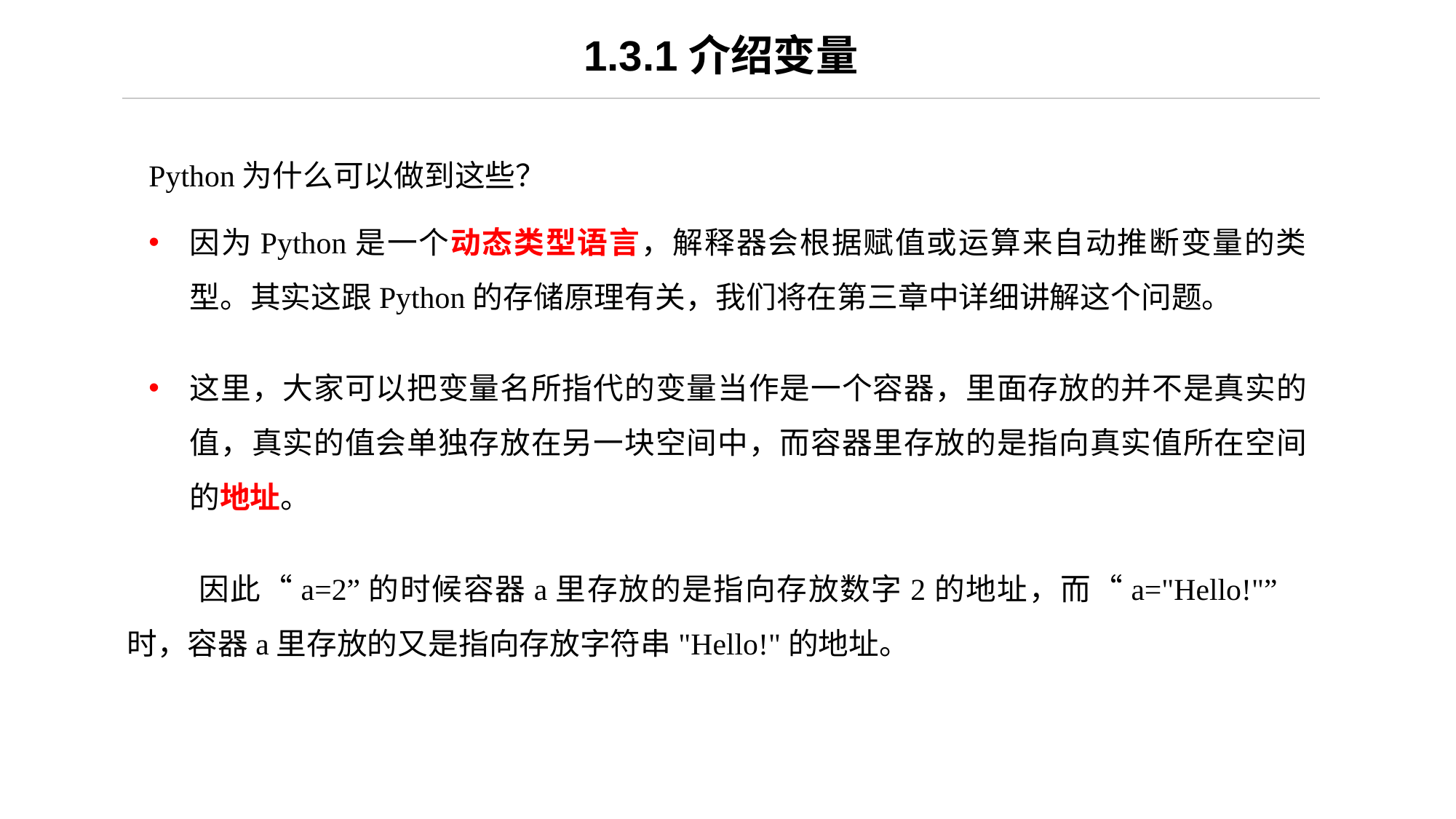

1.3.1介绍变量
Python为什么可以做到这些？
因为Python是一个动态类型语言，解释器会根据赋值或运算来自动推断变量的类型。其实这跟Python的存储原理有关，我们将在第三章中详细讲解这个问题。
这里，大家可以把变量名所指代的变量当作是一个容器，里面存放的并不是真实的值，真实的值会单独存放在另一块空间中，而容器里存放的是指向真实值所在空间的地址。
        因此“a=2”的时候容器a里存放的是指向存放数字2的地址，而“a="Hello!"”时，容器a里存放的又是指向存放字符串"Hello!"的地址。